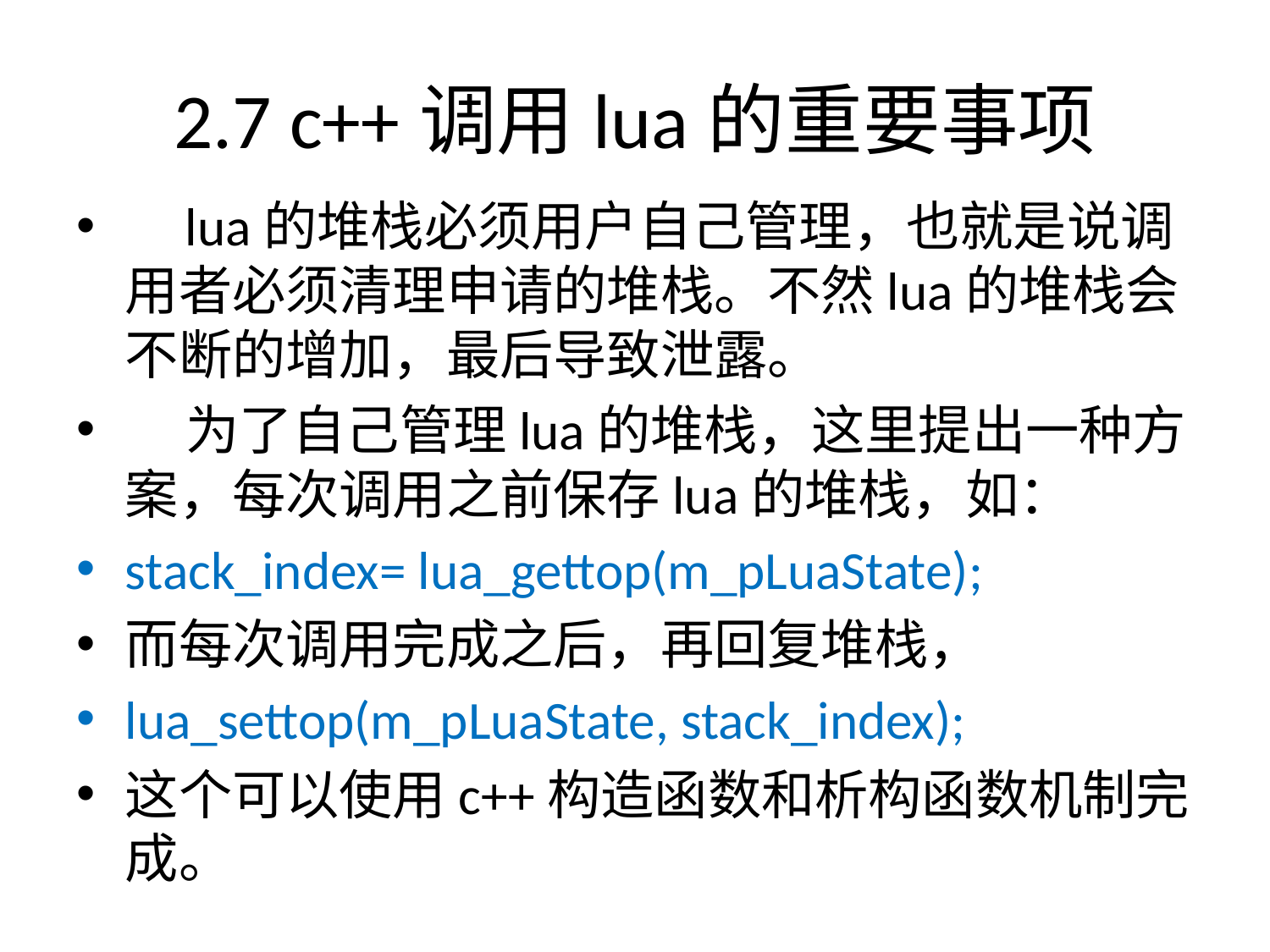

# 2.7 c++调用lua的重要事项
     lua的堆栈必须用户自己管理，也就是说调用者必须清理申请的堆栈。不然lua的堆栈会不断的增加，最后导致泄露。
    为了自己管理lua的堆栈，这里提出一种方案，每次调用之前保存lua的堆栈，如：
stack_index= lua_gettop(m_pLuaState);
而每次调用完成之后，再回复堆栈，
lua_settop(m_pLuaState, stack_index);
这个可以使用c++构造函数和析构函数机制完成。